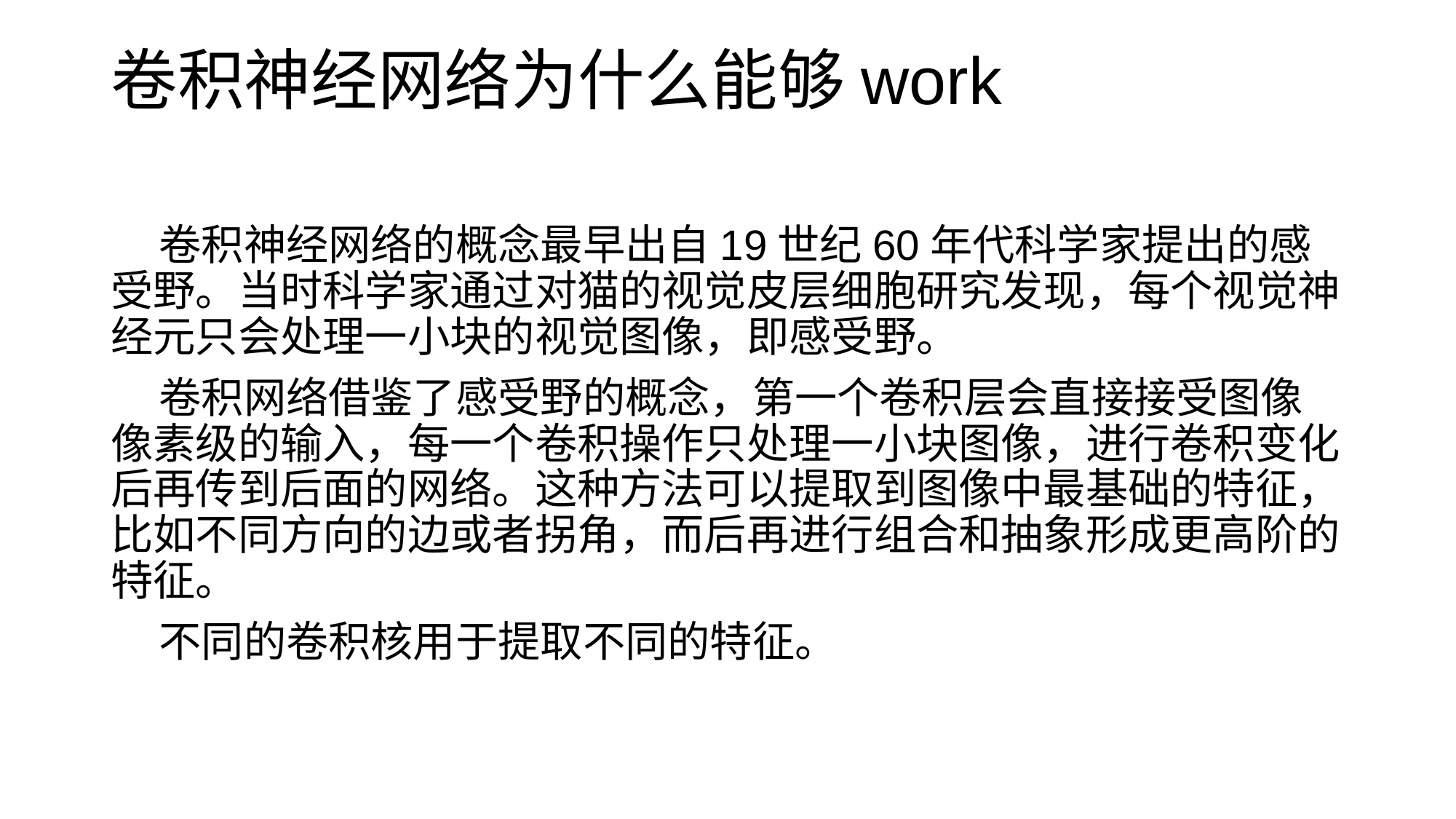

# 卷积神经网络为什么能够work
    卷积神经网络的概念最早出自19世纪60年代科学家提出的感受野。当时科学家通过对猫的视觉皮层细胞研究发现，每个视觉神经元只会处理一小块的视觉图像，即感受野。
    卷积网络借鉴了感受野的概念，第一个卷积层会直接接受图像像素级的输入，每一个卷积操作只处理一小块图像，进行卷积变化后再传到后面的网络。这种方法可以提取到图像中最基础的特征，比如不同方向的边或者拐角，而后再进行组合和抽象形成更高阶的特征。
    不同的卷积核用于提取不同的特征。